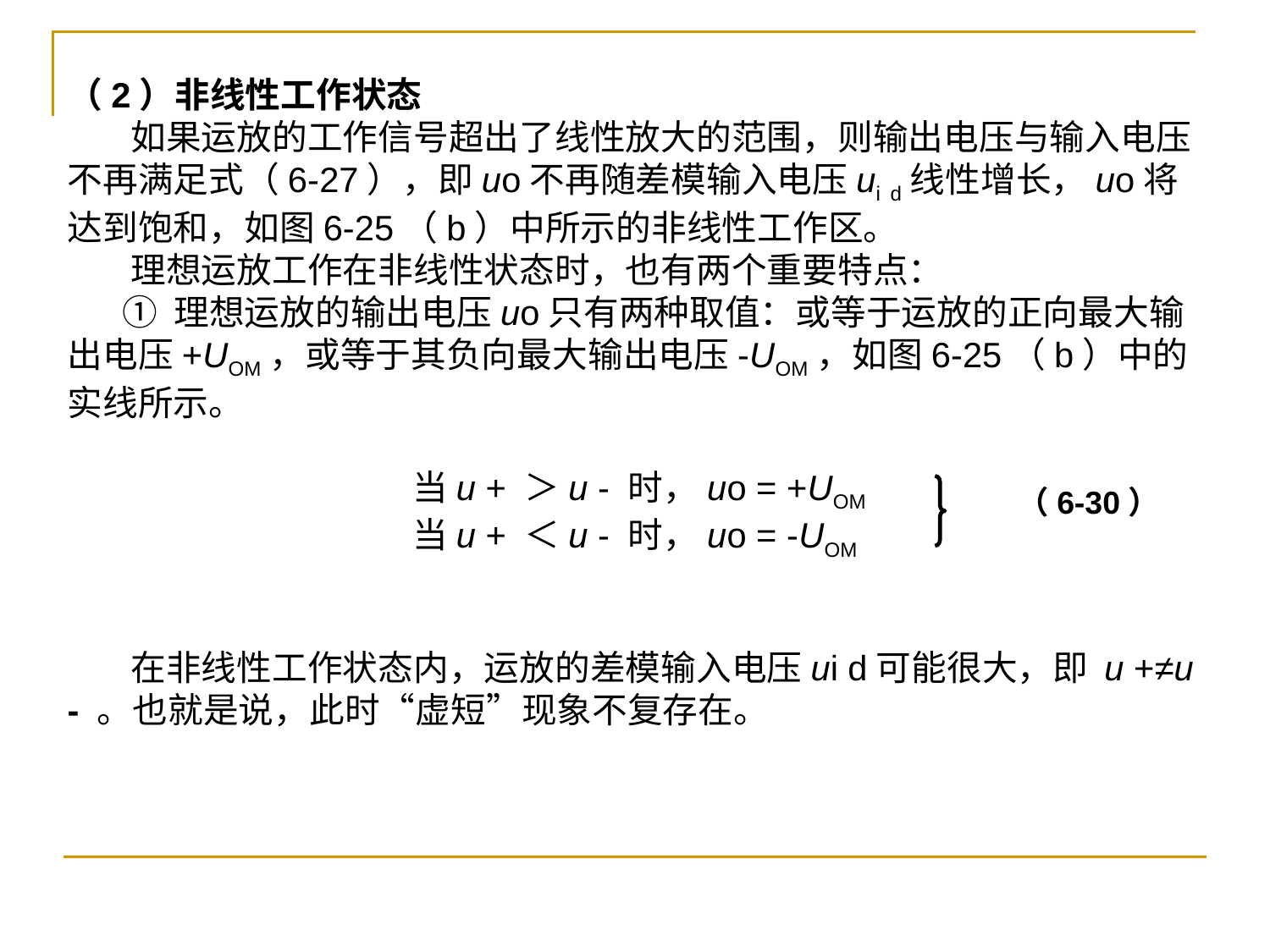

（2）非线性工作状态
       如果运放的工作信号超出了线性放大的范围，则输出电压与输入电压不再满足式（6-27），即uo不再随差模输入电压ui d线性增长，uo将达到饱和，如图6-25（b）中所示的非线性工作区。
       理想运放工作在非线性状态时，也有两个重要特点：
       ① 理想运放的输出电压uo只有两种取值：或等于运放的正向最大输出电压+UOM，或等于其负向最大输出电压-UOM，如图6-25（b）中的实线所示。

                                           当u + ＞u - 时，uo = +UOM
                                           当u + ＜u - 时，uo = -UOM

       在非线性工作状态内，运放的差模输入电压ui d可能很大，即 u +≠u - 。也就是说，此时“虚短”现象不复存在。

（6-30）